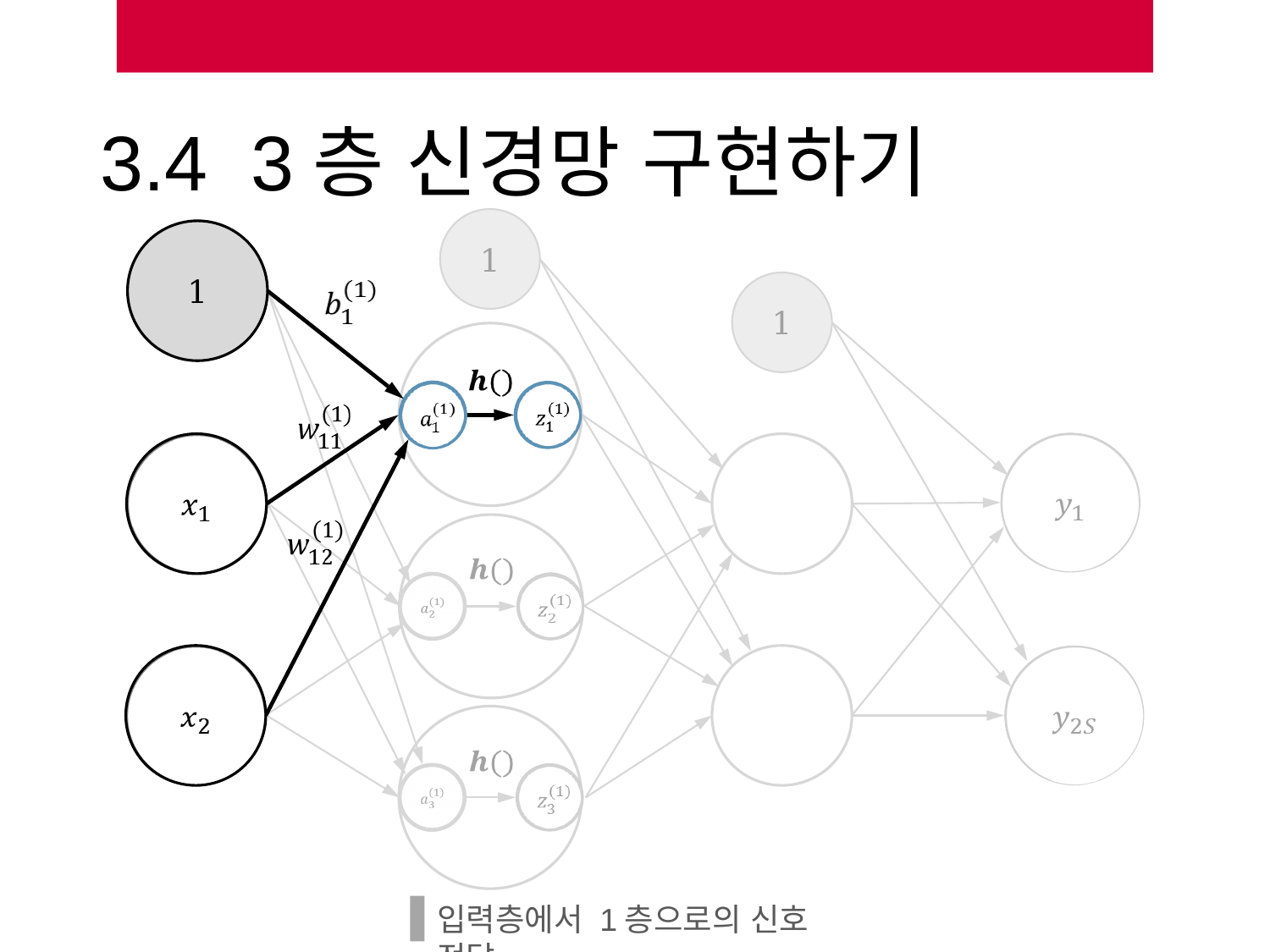

# 3.4  3층 신경망 구현하기
1
1

1

입력층에서 1층으로의 신호 전달